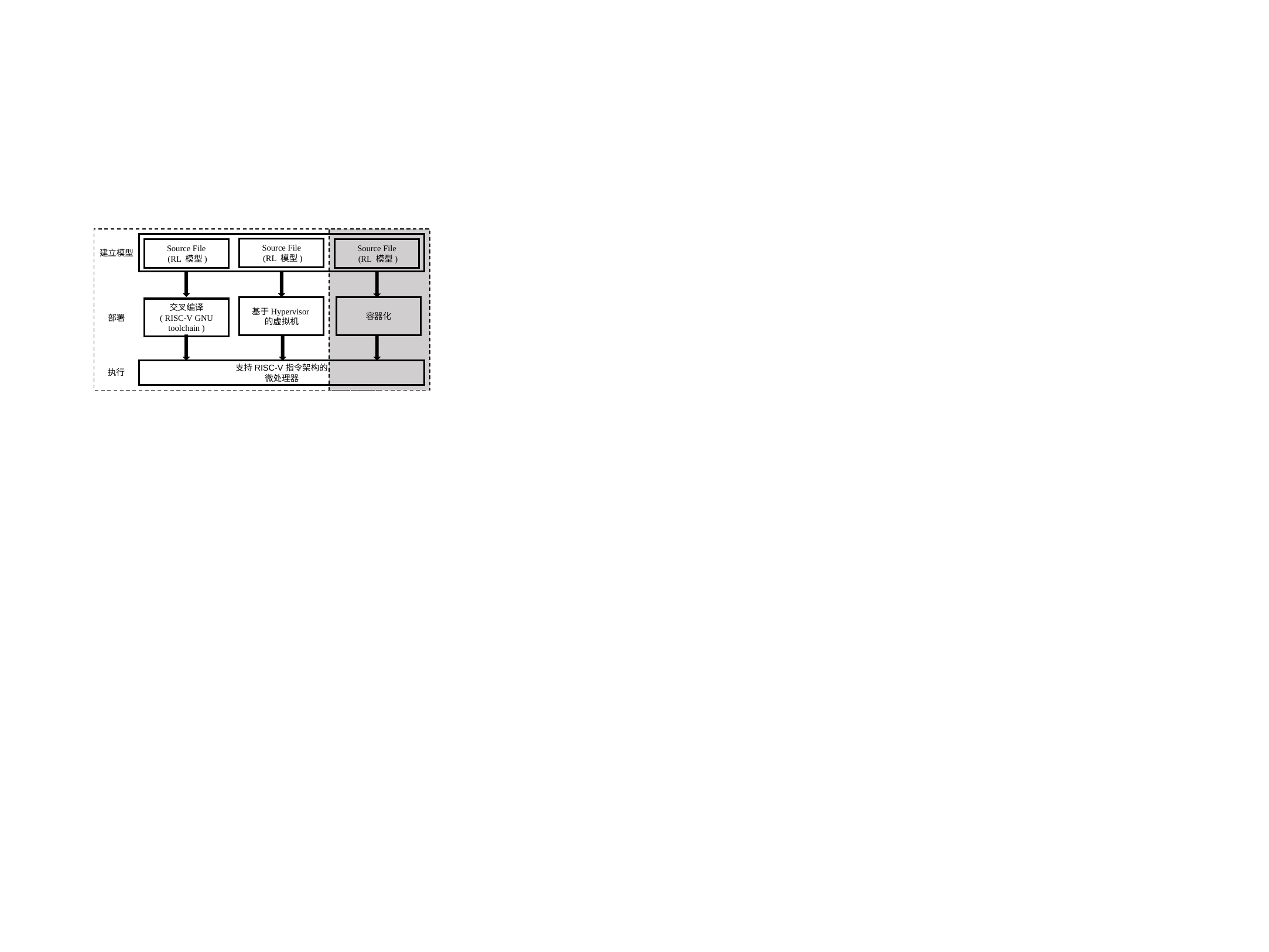

Source File
 (RL 模型)
Source File
 (RL 模型)
Source File
 (RL 模型)
建立模型

基于Hypervisor的虚拟机
容器化
交叉编译
( RISC-V GNU toolchain )
部署

支持RISC-V指令架构的
微处理器
执行